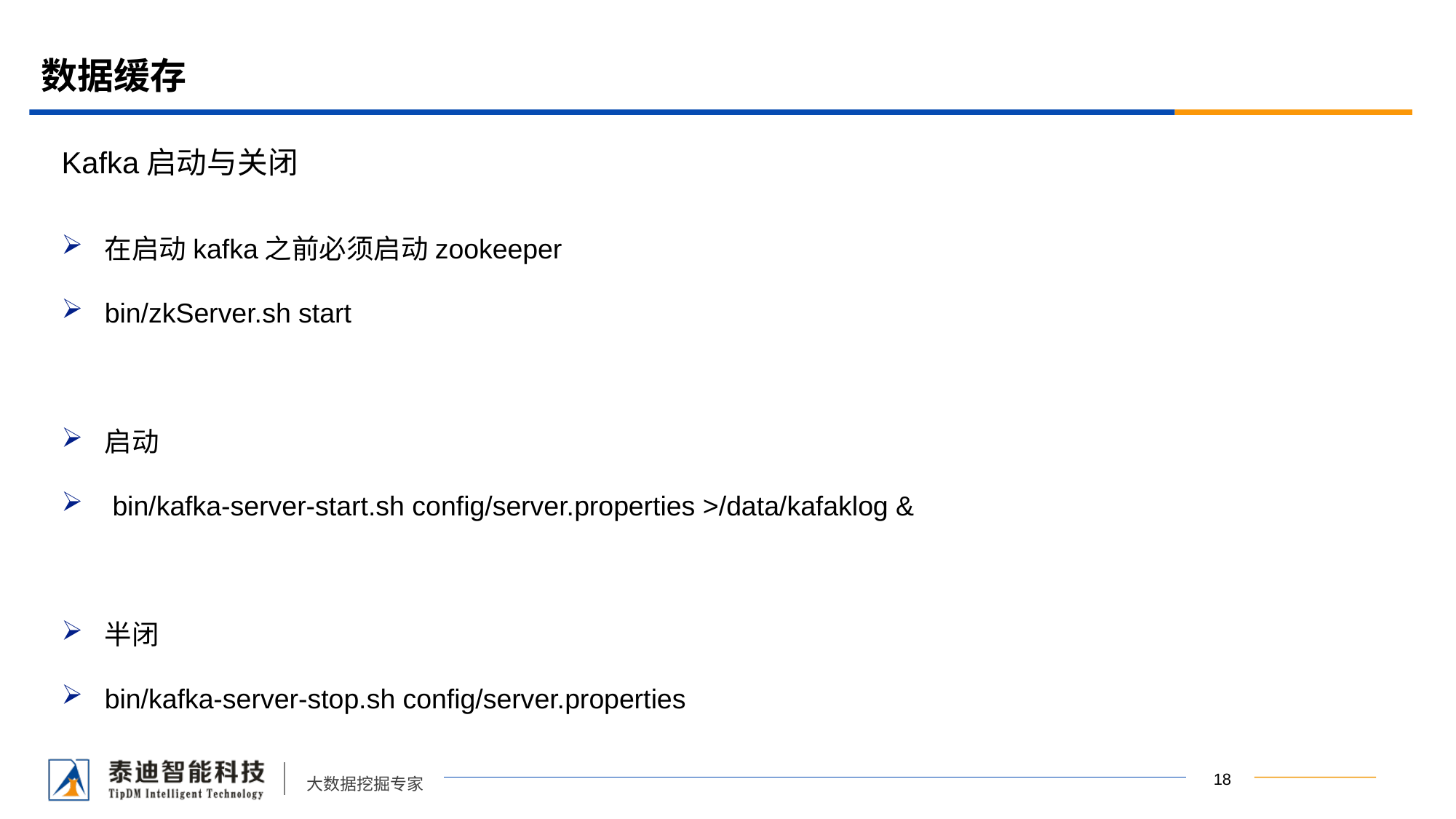

# 数据缓存
Kafka启动与关闭
在启动kafka之前必须启动zookeeper
bin/zkServer.sh start

启动
 bin/kafka-server-start.sh config/server.properties >/data/kafaklog &

半闭
bin/kafka-server-stop.sh config/server.properties